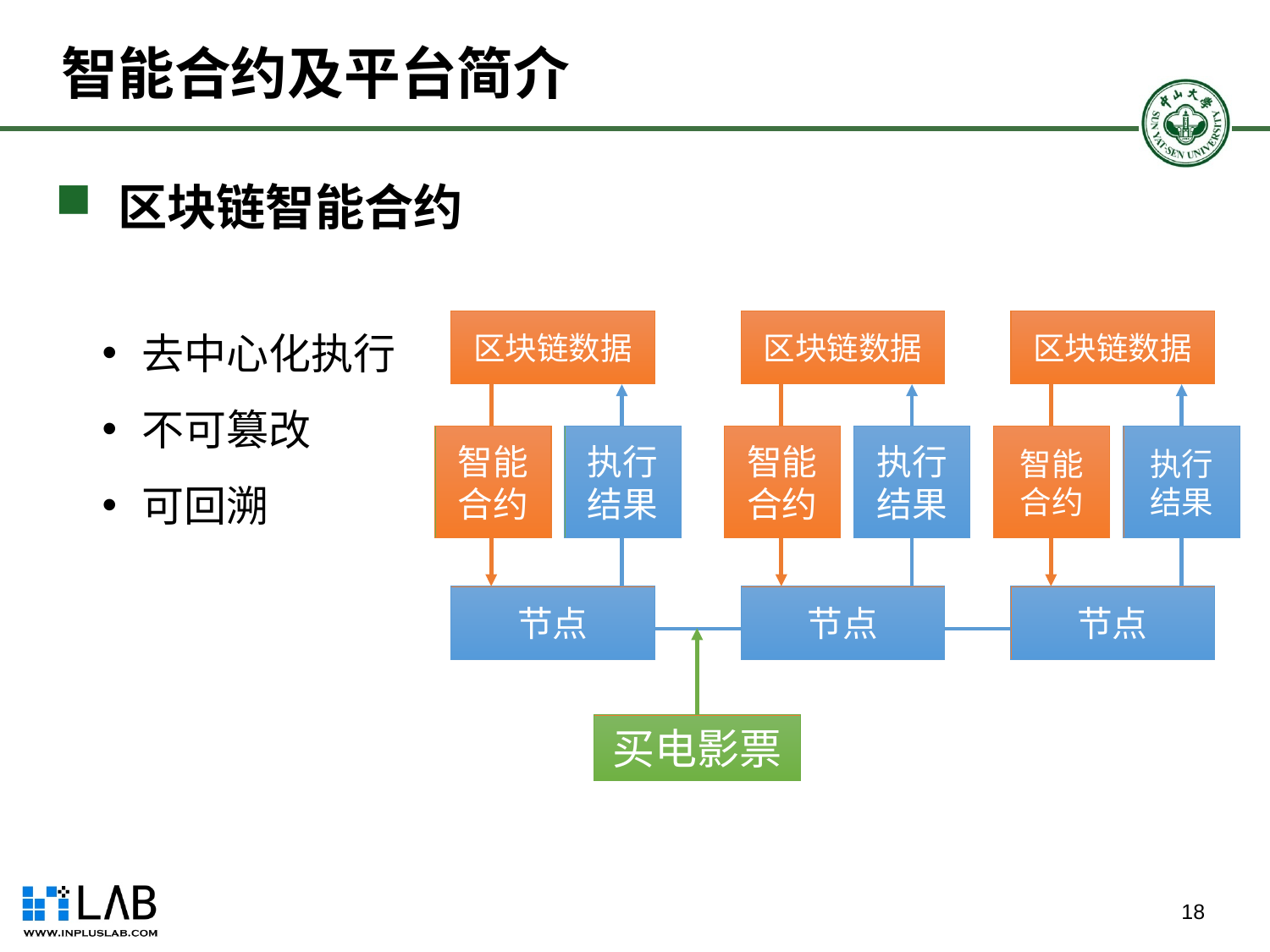

# 智能合约及平台简介
 区块链智能合约
去中心化执行
不可篡改
可回溯
区块链数据
区块链数据
区块链数据
智能
合约
执行
结果
智能
合约
执行
结果
智能
合约
执行
结果
节点
节点
节点
买电影票